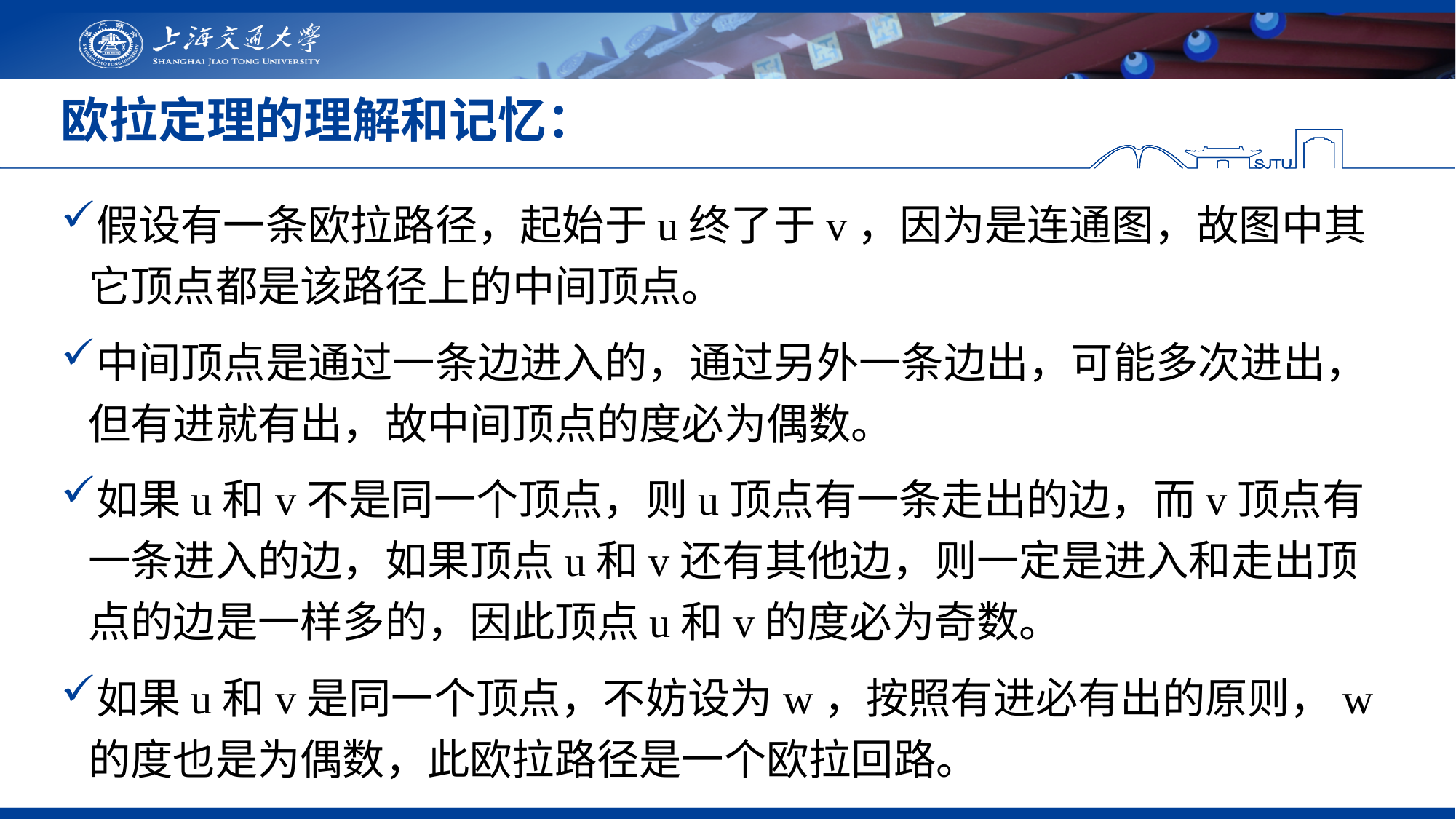

# 欧拉定理的理解和记忆：
假设有一条欧拉路径，起始于u终了于v，因为是连通图，故图中其它顶点都是该路径上的中间顶点。
中间顶点是通过一条边进入的，通过另外一条边出，可能多次进出，但有进就有出，故中间顶点的度必为偶数。
如果u和v不是同一个顶点，则u顶点有一条走出的边，而v顶点有一条进入的边，如果顶点u和v还有其他边，则一定是进入和走出顶点的边是一样多的，因此顶点u和v的度必为奇数。
如果u和v是同一个顶点，不妨设为w，按照有进必有出的原则，w的度也是为偶数，此欧拉路径是一个欧拉回路。